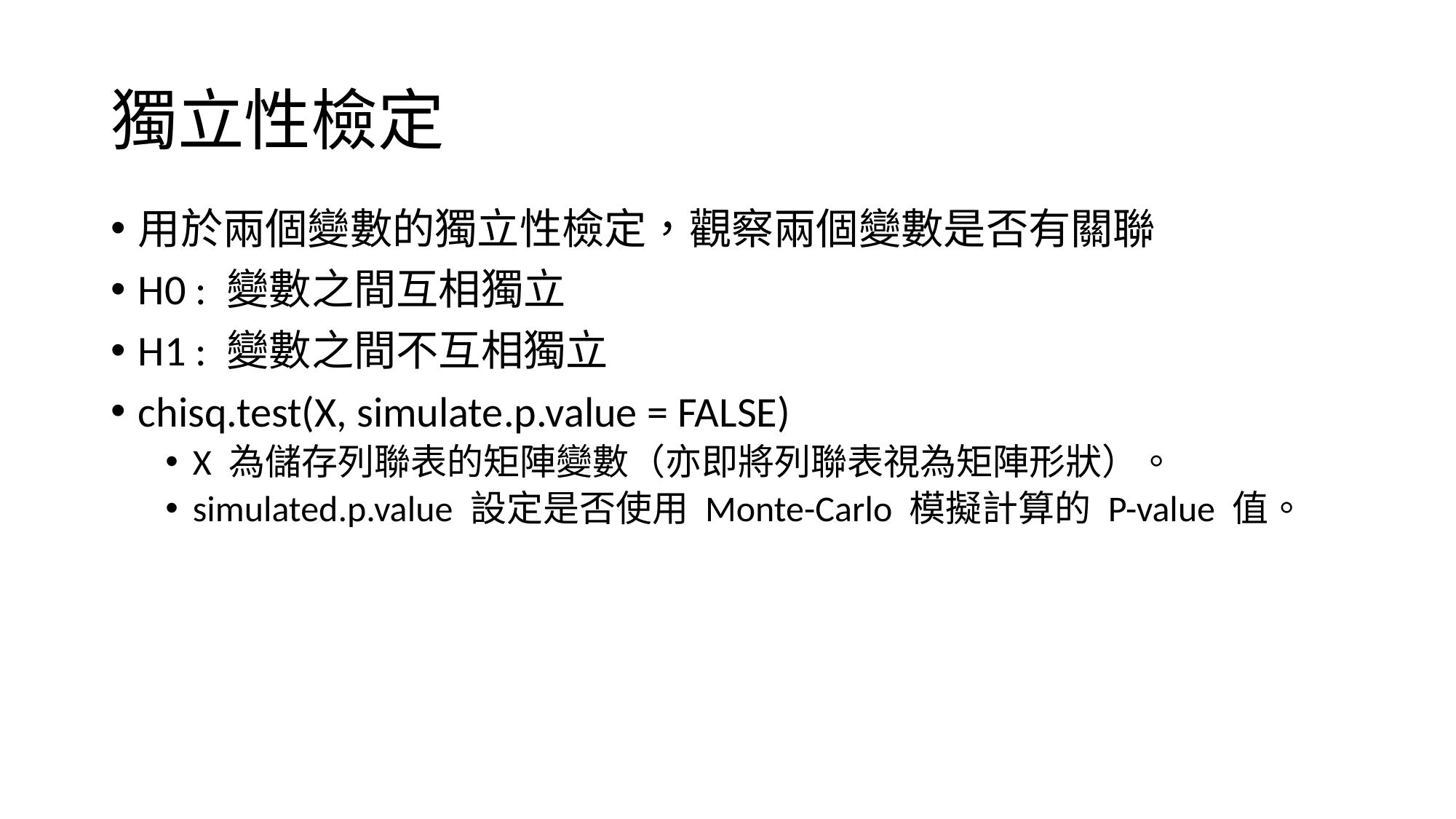

# 獨立性檢定
用於兩個變數的獨立性檢定，觀察兩個變數是否有關聯
H0 : 變數之間互相獨立
H1 : 變數之間不互相獨立
chisq.test(X, simulate.p.value = FALSE)
X 為儲存列聯表的矩陣變數（亦即將列聯表視為矩陣形狀）。
simulated.p.value 設定是否使用 Monte-Carlo 模擬計算的 P-value 值。